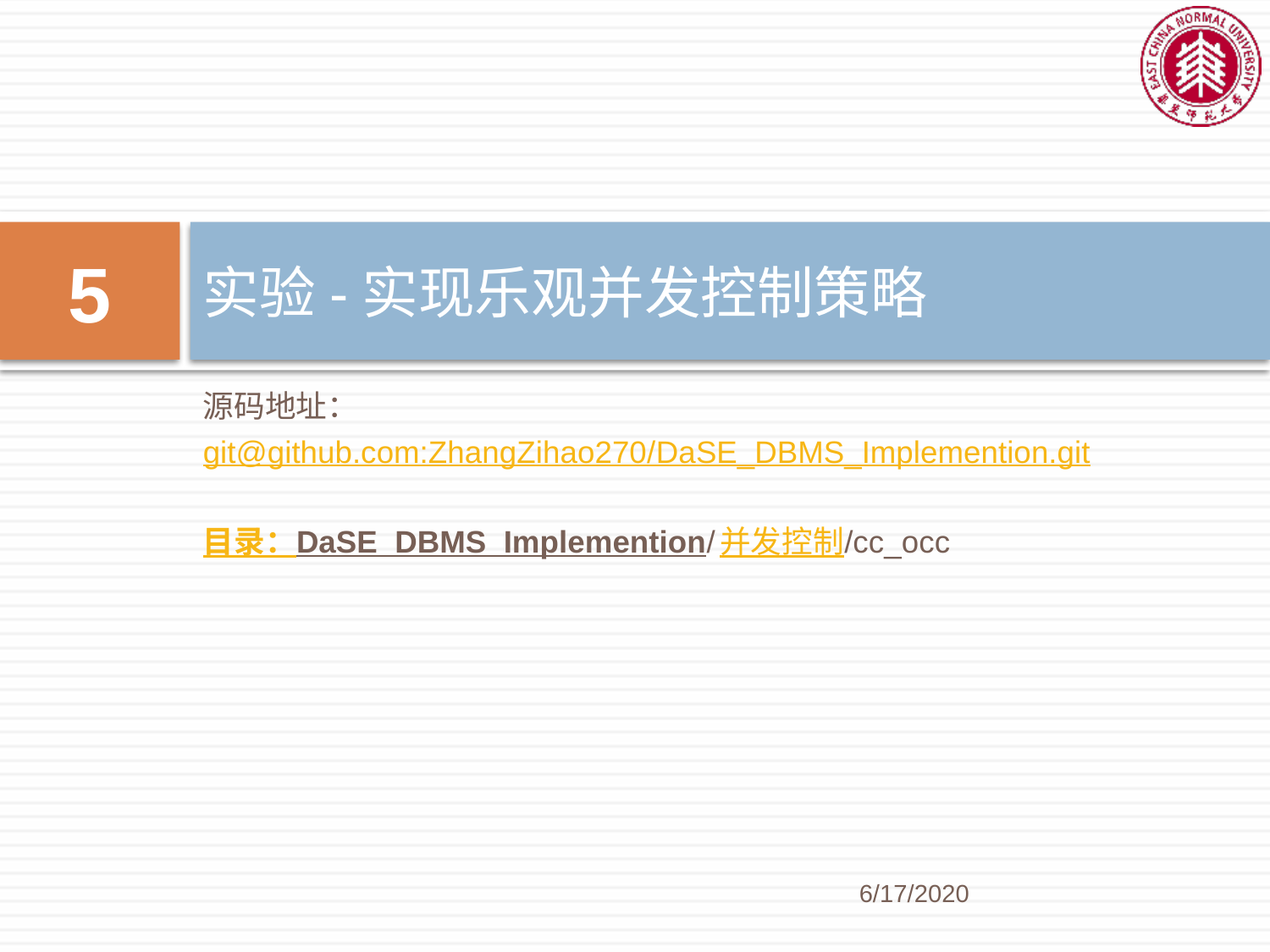

# 实验-实现乐观并发控制策略
5
源码地址：
git@github.com:ZhangZihao270/DaSE_DBMS_Implemention.git

目录：DaSE_DBMS_Implemention/并发控制/cc_occ
6/17/2020